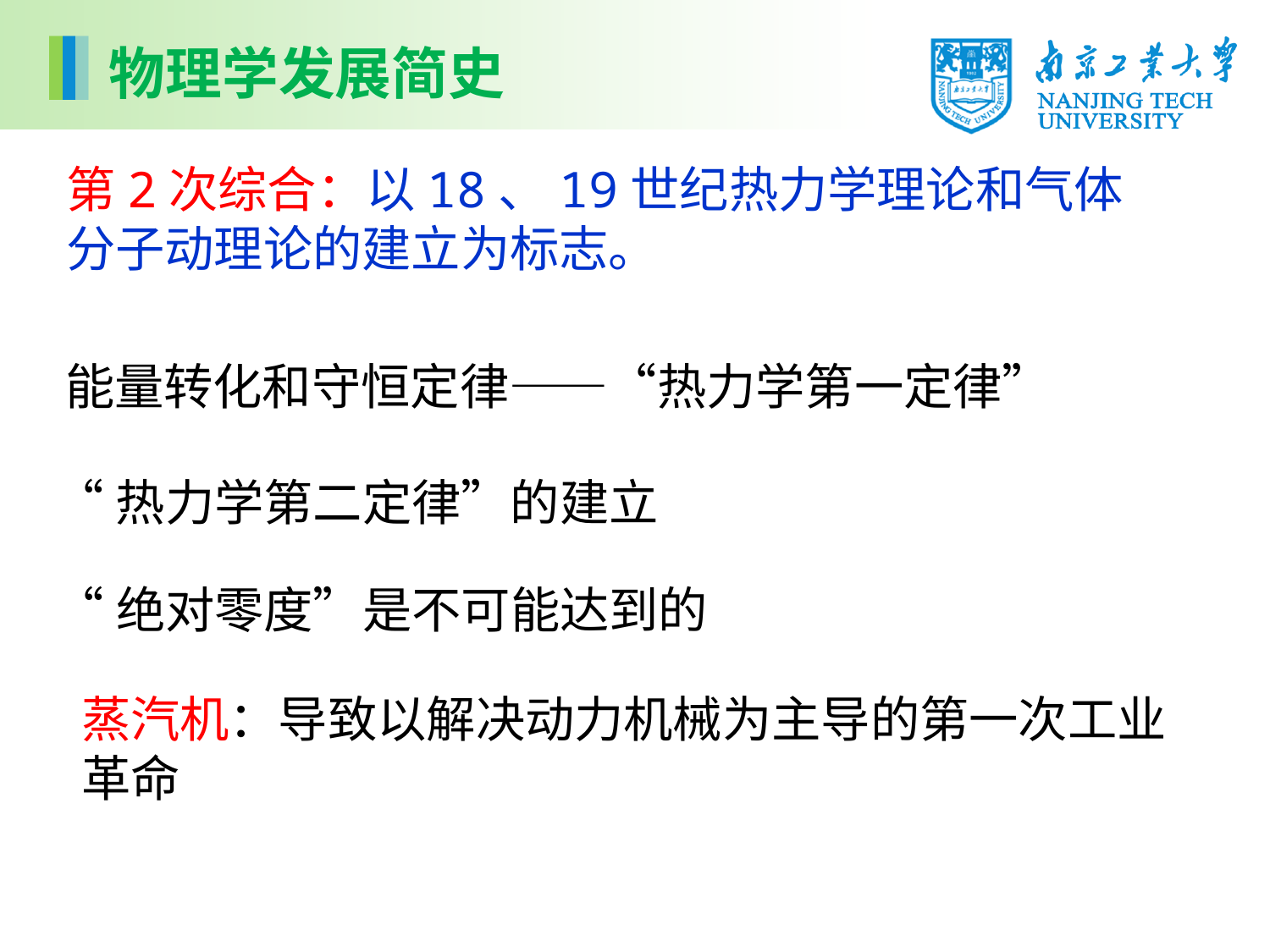

物理学发展简史
第2次综合：以18、19世纪热力学理论和气体分子动理论的建立为标志。
能量转化和守恒定律——“热力学第一定律”
“热力学第二定律”的建立
“绝对零度”是不可能达到的
蒸汽机：导致以解决动力机械为主导的第一次工业革命